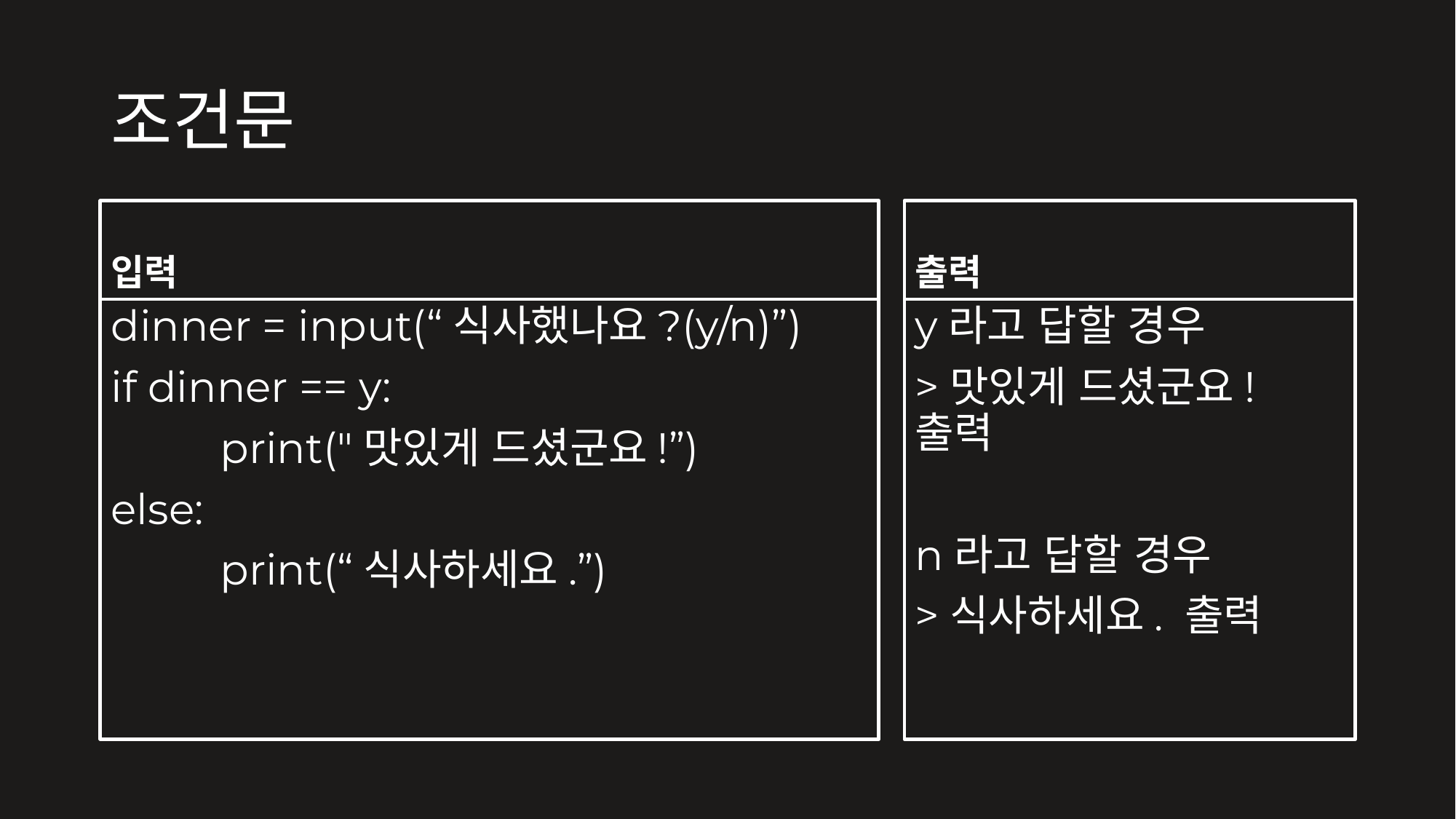

# 조건문
입력
출력
dinner = input(“식사했나요?(y/n)”)
if dinner == y:
	print("맛있게 드셨군요!”)
else:
	print(“식사하세요.”)
y라고 답할 경우
>맛있게 드셨군요! 출력

n라고 답할 경우
>식사하세요. 출력